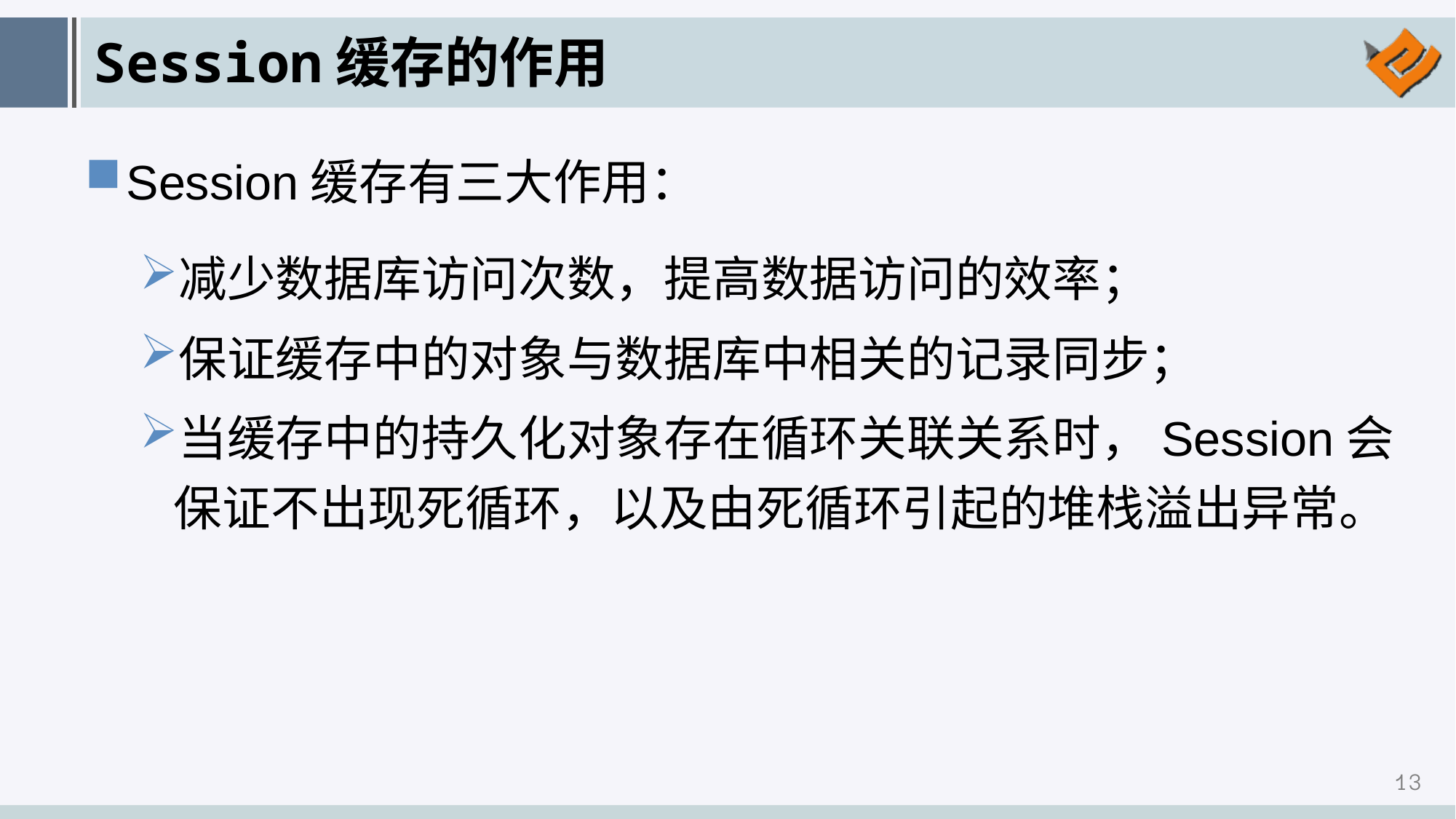

# Session缓存的作用
Session缓存有三大作用：
减少数据库访问次数，提高数据访问的效率；
保证缓存中的对象与数据库中相关的记录同步；
当缓存中的持久化对象存在循环关联关系时，Session会保证不出现死循环，以及由死循环引起的堆栈溢出异常。